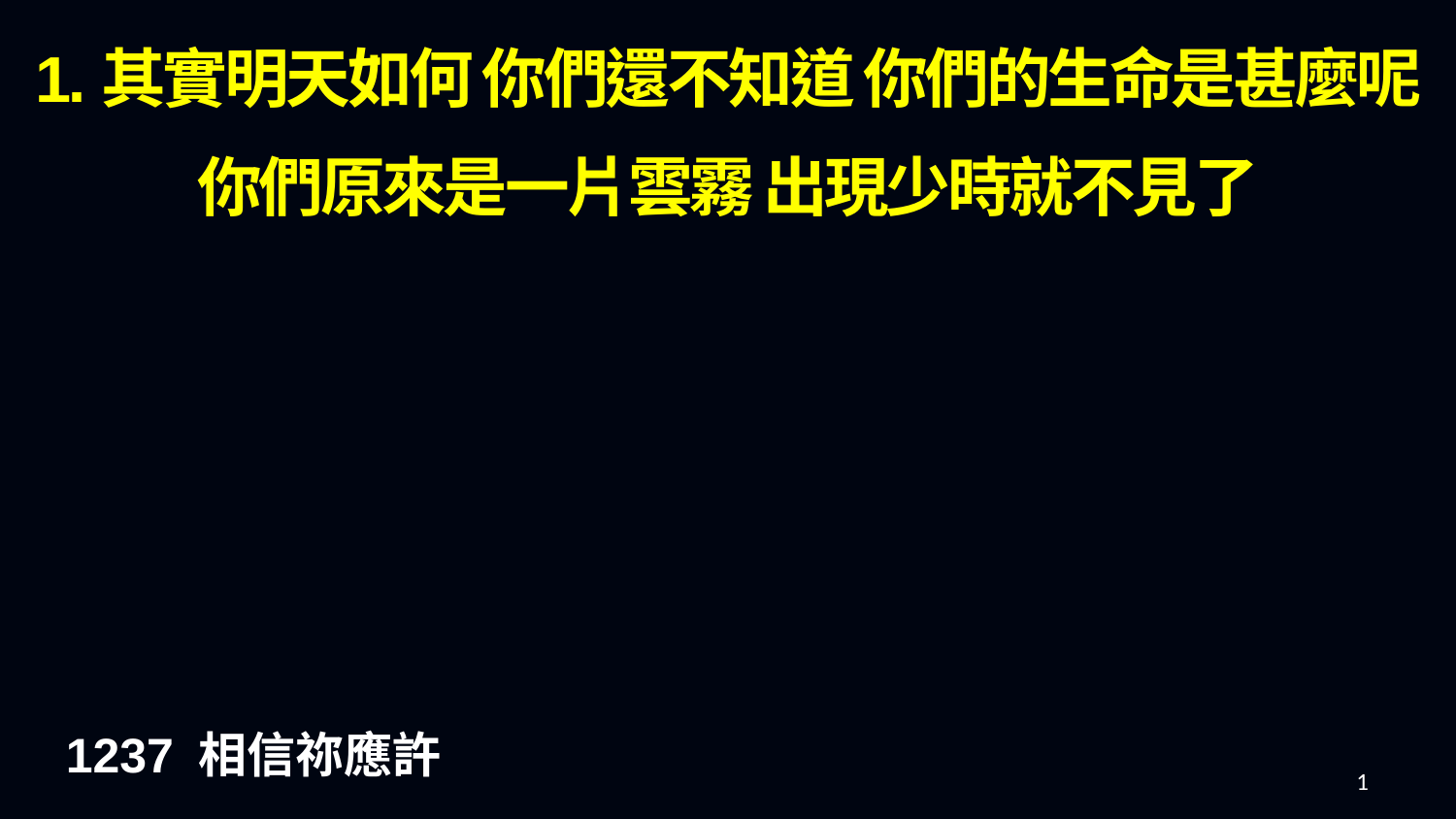

1.其實明天如何 你們還不知道 你們的生命是甚麼呢
你們原來是一片雲霧 出現少時就不見了
1237 相信祢應許
1